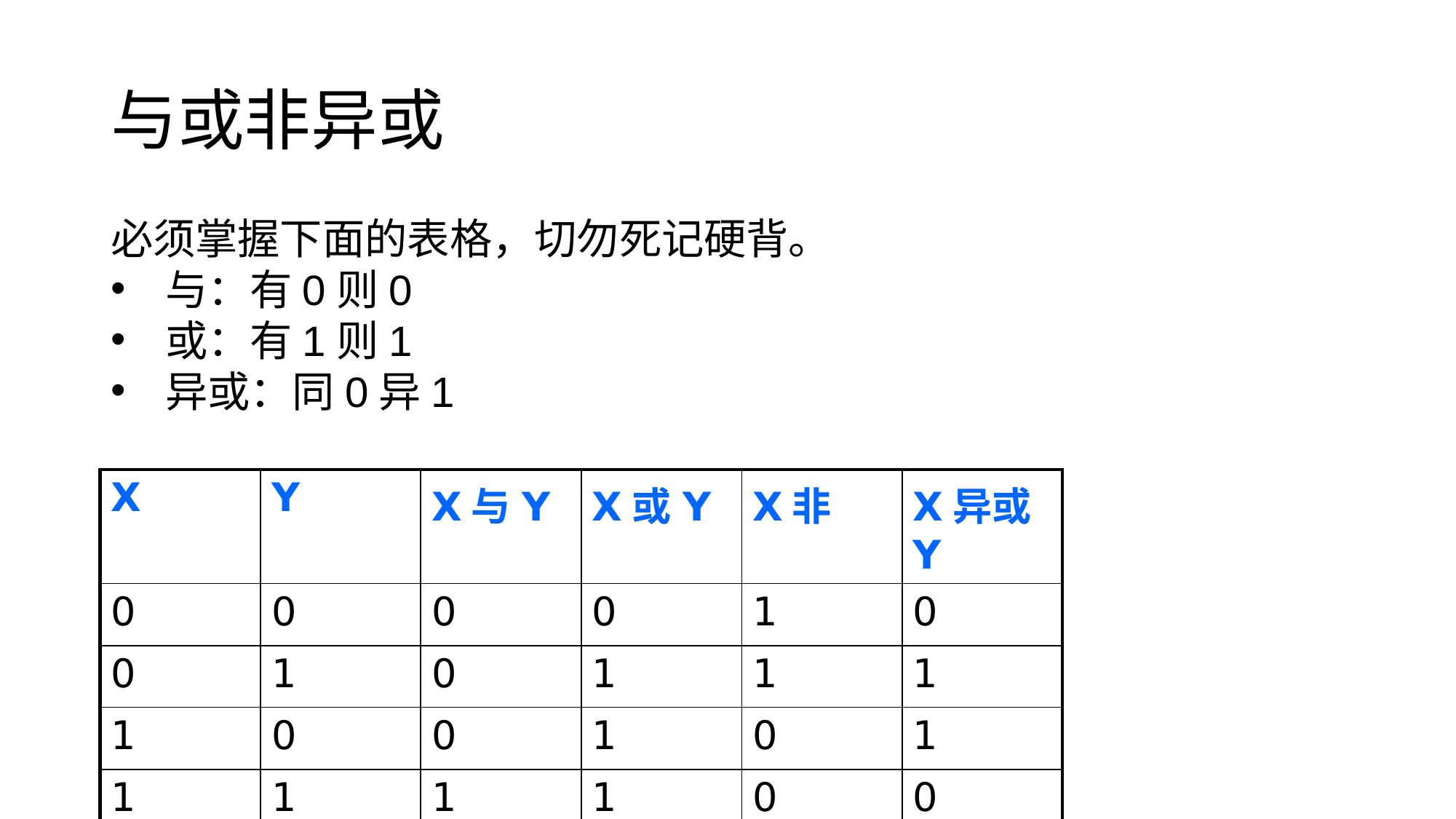

# 与或非异或
必须掌握下面的表格，切勿死记硬背。
与：有0则0
或：有1则1
异或：同0异1

| X | Y | X与Y | X或Y | X非 | X异或Y |
| --- | --- | --- | --- | --- | --- |
| 0 | 0 | 0 | 0 | 1 | 0 |
| 0 | 1 | 0 | 1 | 1 | 1 |
| 1 | 0 | 0 | 1 | 0 | 1 |
| 1 | 1 | 1 | 1 | 0 | 0 |